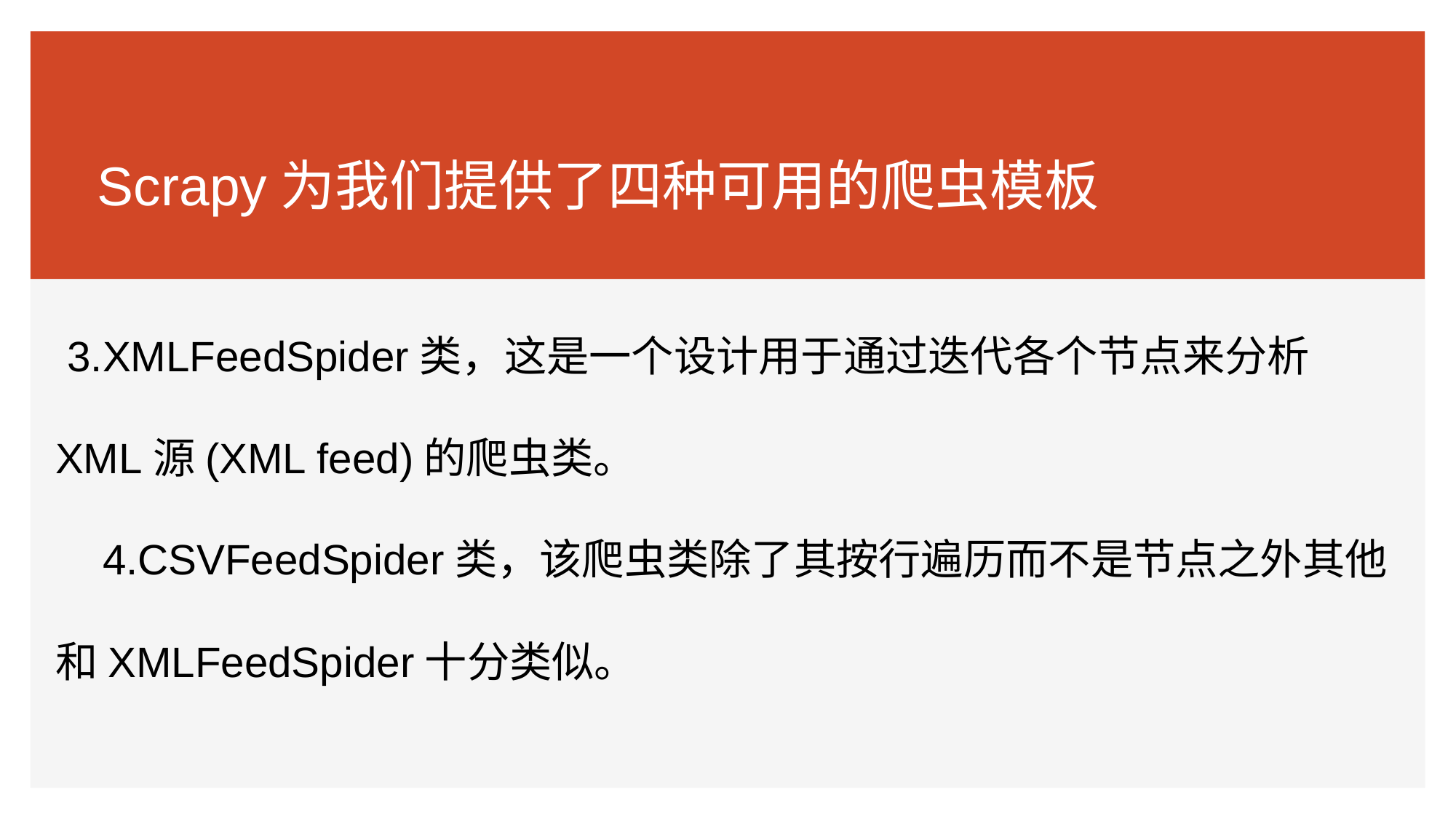

# Scrapy为我们提供了四种可用的爬虫模板
 3.XMLFeedSpider类，这是一个设计用于通过迭代各个节点来分析XML源(XML feed)的爬虫类。
    4.CSVFeedSpider类，该爬虫类除了其按行遍历而不是节点之外其他和XMLFeedSpider十分类似。